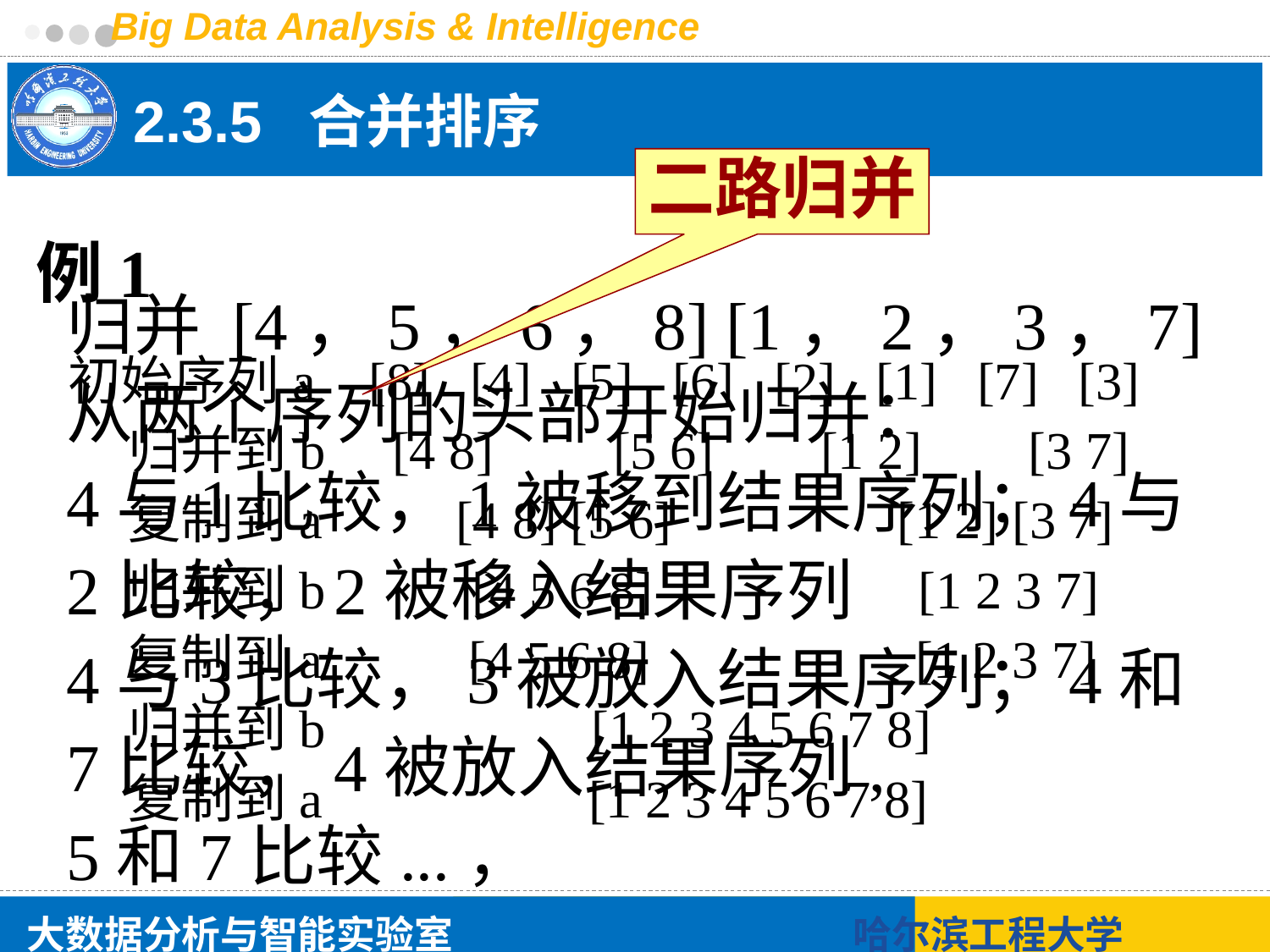

# 2.3.5  合并排序
二路归并
例1
归并 [4，5，6，8] [1，2，3，7] 从两个序列的头部开始归并：
4与1比较，1被移到结果序列；4与2比较，2被移入结果序列
4与3比较，3被放入结果序列；4和7比较，4被放入结果序列,
5和7比较...，
初始序列a    [8]   [4]   [5]   [6]   [2]   [1]   [7]   [3]
    归并到b     [4 8]         [5 6]        [1 2]        [3 7]
    复制到a          [4 8] [5 6]                 [1 2] [3 7]
    归并到b           [4 5 6 8]                    [1 2 3 7]
    复制到a           [4 5 6 8]                    [1 2 3 7]
    归并到b                    [1 2 3 4 5 6 7 8]
    复制到a                    [1 2 3 4 5 6 7 8]